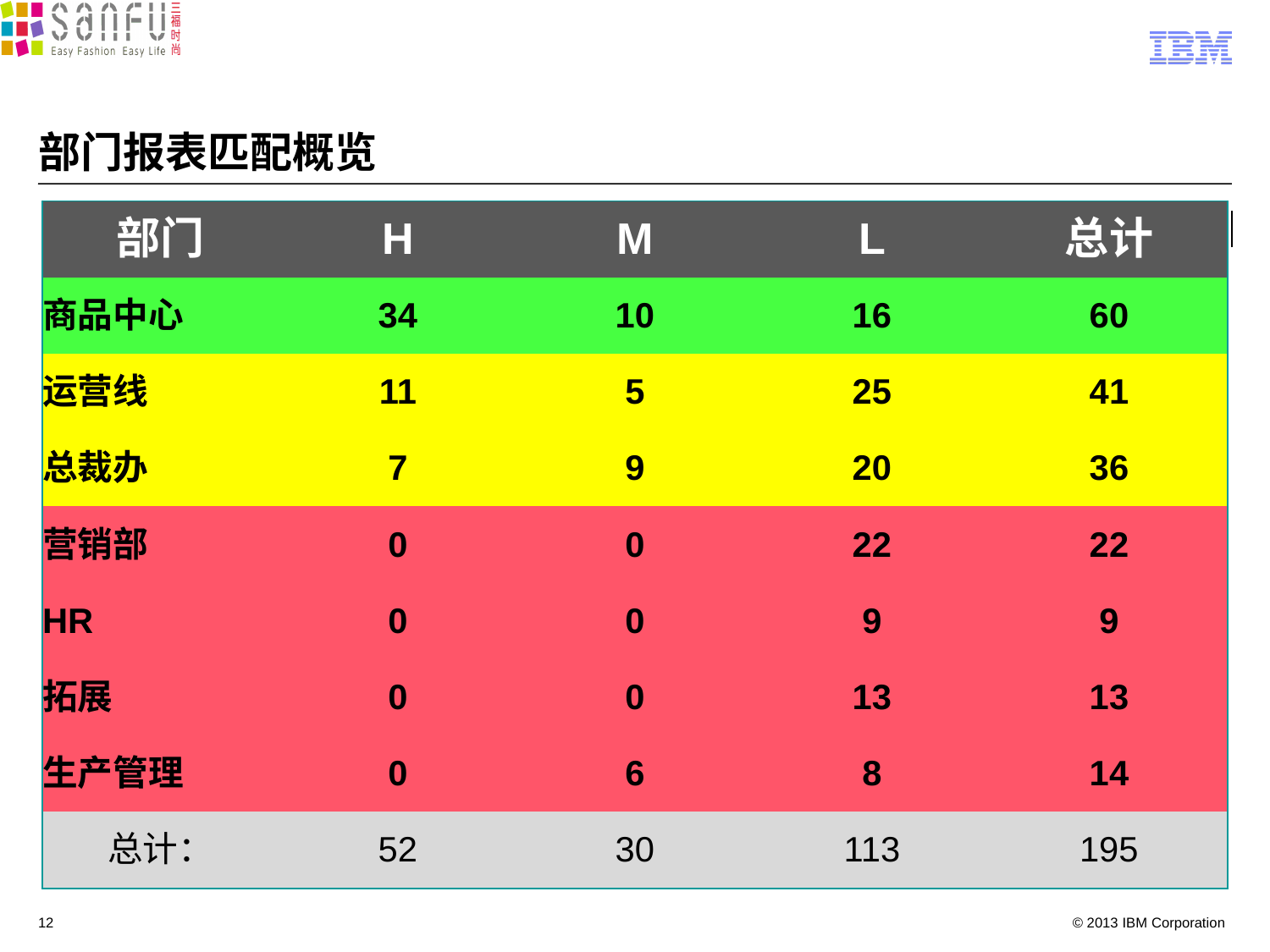

# 部门报表匹配概览
| 部门 | H | M | L | 总计 |
| --- | --- | --- | --- | --- |
| 商品中心 | 34 | 10 | 16 | 60 |
| 运营线 | 11 | 5 | 25 | 41 |
| 总裁办 | 7 | 9 | 20 | 36 |
| 营销部 | 0 | 0 | 22 | 22 |
| HR | 0 | 0 | 9 | 9 |
| 拓展 | 0 | 0 | 13 | 13 |
| 生产管理 | 0 | 6 | 8 | 14 |
| 总计： | 52 | 30 | 113 | 195 |
12